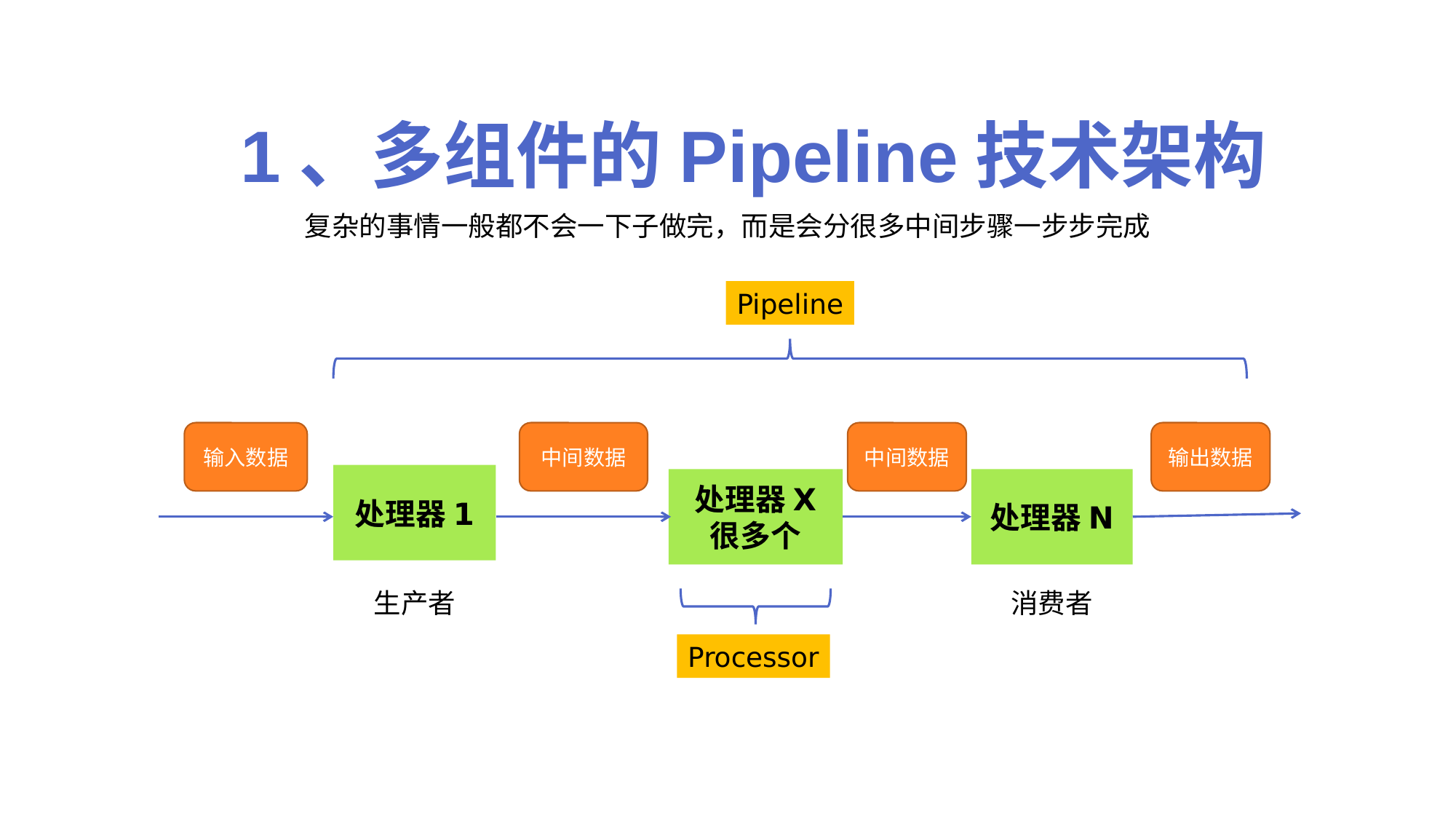

1、多组件的Pipeline技术架构
复杂的事情一般都不会一下子做完，而是会分很多中间步骤一步步完成

Pipeline
输入数据
中间数据
中间数据
输出数据
处理器1
处理器X
很多个
处理器N
生产者
消费者

Processor